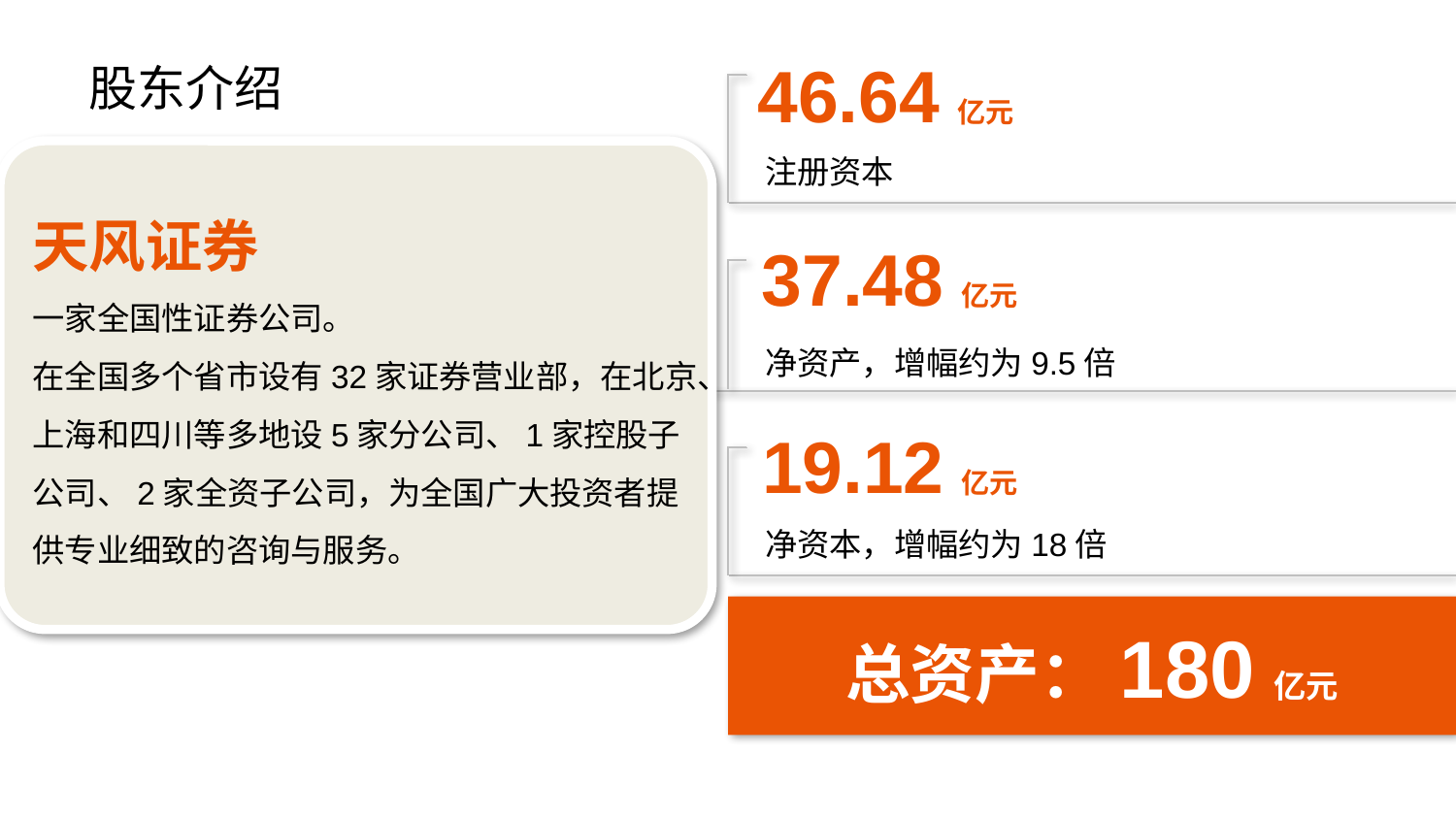

46.64亿元

注册资本
天风证券
一家全国性证券公司。
在全国多个省市设有32家证券营业部，在北京、上海和四川等多地设5家分公司、1家控股子公司、2家全资子公司，为全国广大投资者提供专业细致的咨询与服务。
37.48亿元
净资产，增幅约为9.5倍
19.12亿元
净资本，增幅约为18倍
总资产：180亿元
# 股东介绍